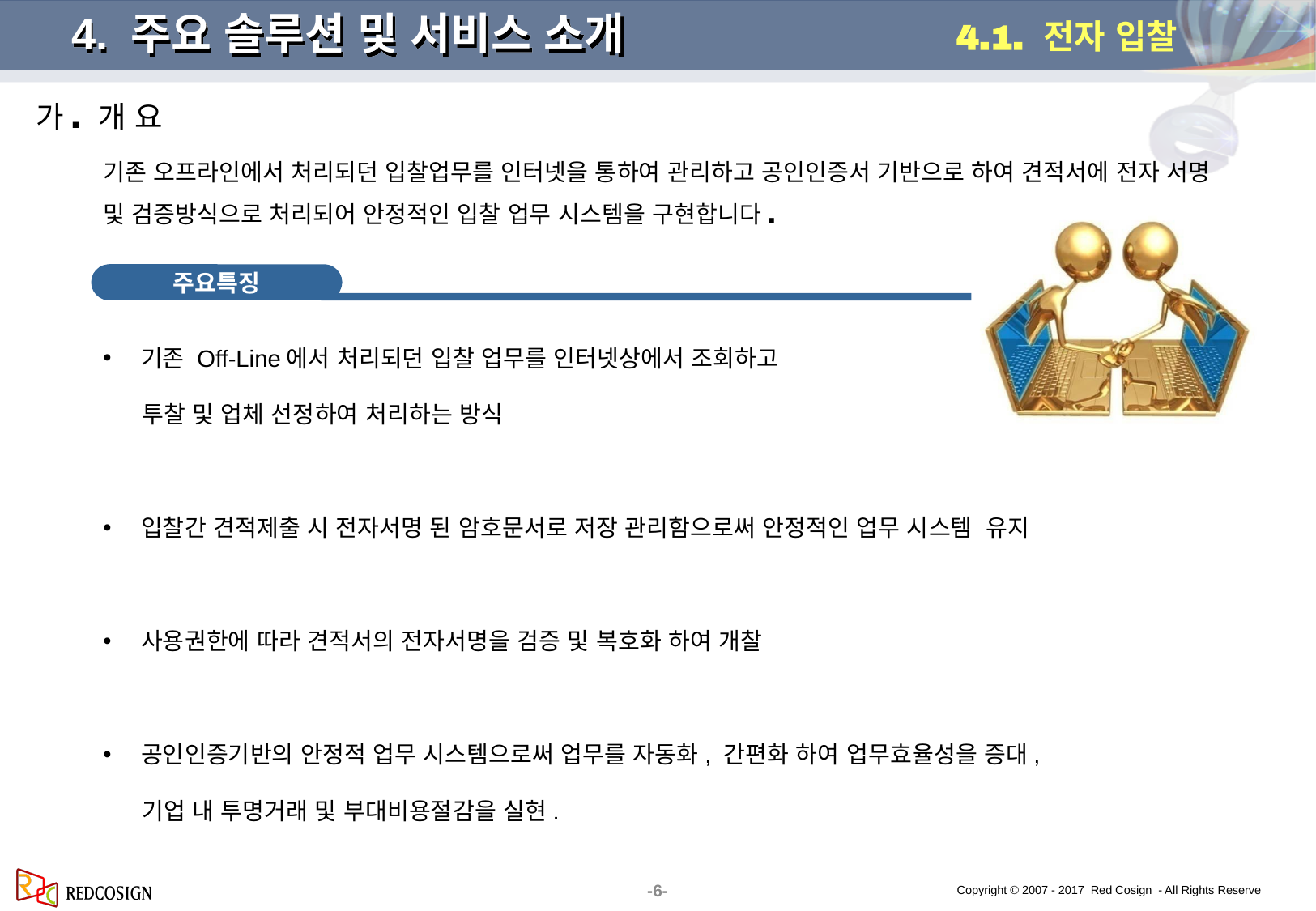

4. 주요 솔루션 및 서비스 소개
4.1. 전자 입찰
가. 개 요
기존 오프라인에서 처리되던 입찰업무를 인터넷을 통하여 관리하고 공인인증서 기반으로 하여 견적서에 전자 서명 및 검증방식으로 처리되어 안정적인 입찰 업무 시스템을 구현합니다.

주요특징

기존 Off-Line에서 처리되던 입찰 업무를 인터넷상에서 조회하고
     투찰 및 업체 선정하여 처리하는 방식

입찰간 견적제출 시 전자서명 된 암호문서로 저장 관리함으로써 안정적인 업무 시스템  유지

사용권한에 따라 견적서의 전자서명을 검증 및 복호화 하여 개찰

공인인증기반의 안정적 업무 시스템으로써 업무를 자동화, 간편화 하여 업무효율성을 증대,
     기업 내 투명거래 및 부대비용절감을 실현.